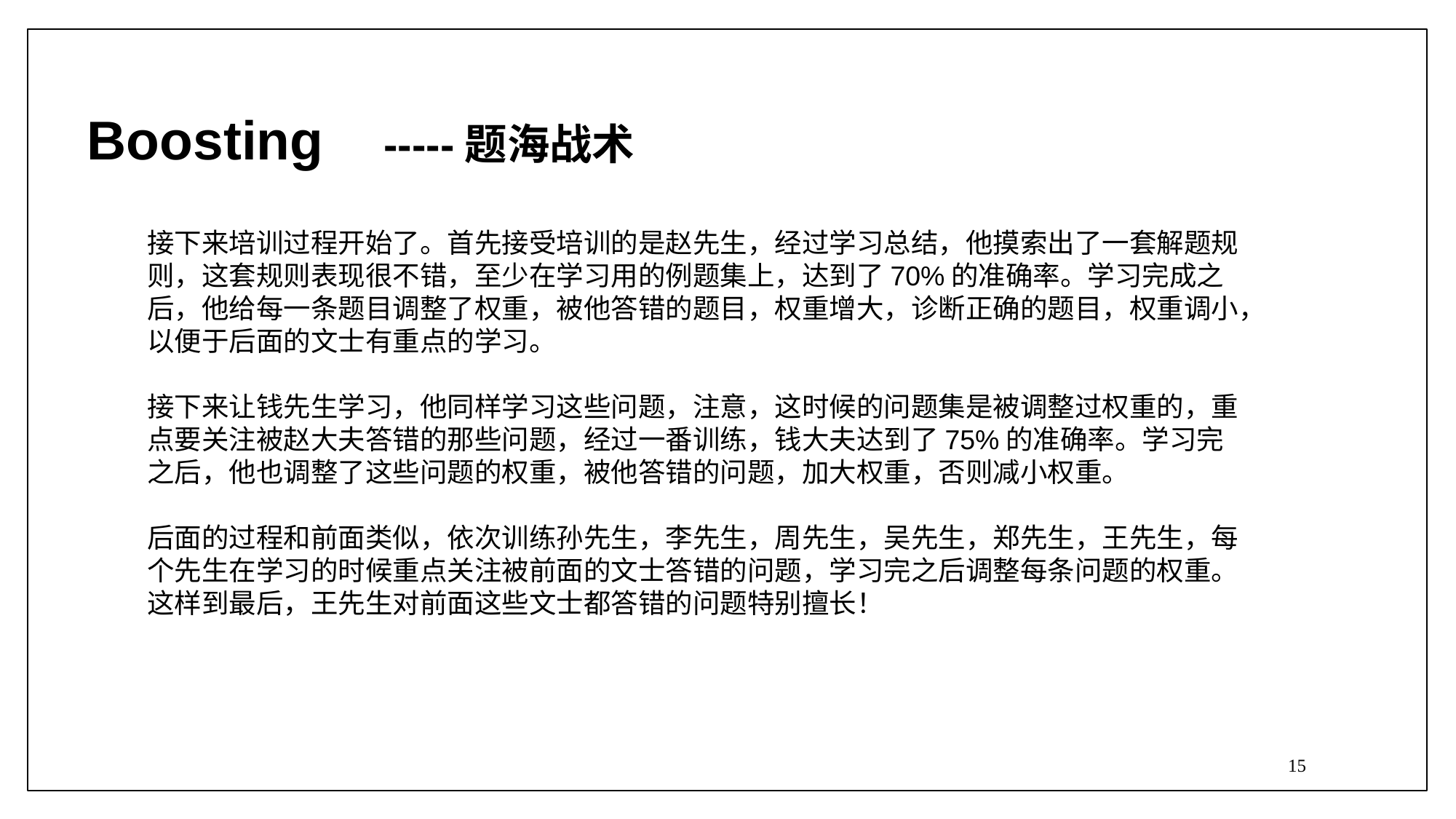

Boosting    -----题海战术

接下来培训过程开始了。首先接受培训的是赵先生，经过学习总结，他摸索出了一套解题规则，这套规则表现很不错，至少在学习用的例题集上，达到了70%的准确率。学习完成之后，他给每一条题目调整了权重，被他答错的题目，权重增大，诊断正确的题目，权重调小，以便于后面的文士有重点的学习。
接下来让钱先生学习，他同样学习这些问题，注意，这时候的问题集是被调整过权重的，重点要关注被赵大夫答错的那些问题，经过一番训练，钱大夫达到了75%的准确率。学习完之后，他也调整了这些问题的权重，被他答错的问题，加大权重，否则减小权重。
后面的过程和前面类似，依次训练孙先生，李先生，周先生，吴先生，郑先生，王先生，每个先生在学习的时候重点关注被前面的文士答错的问题，学习完之后调整每条问题的权重。这样到最后，王先生对前面这些文士都答错的问题特别擅长！

15